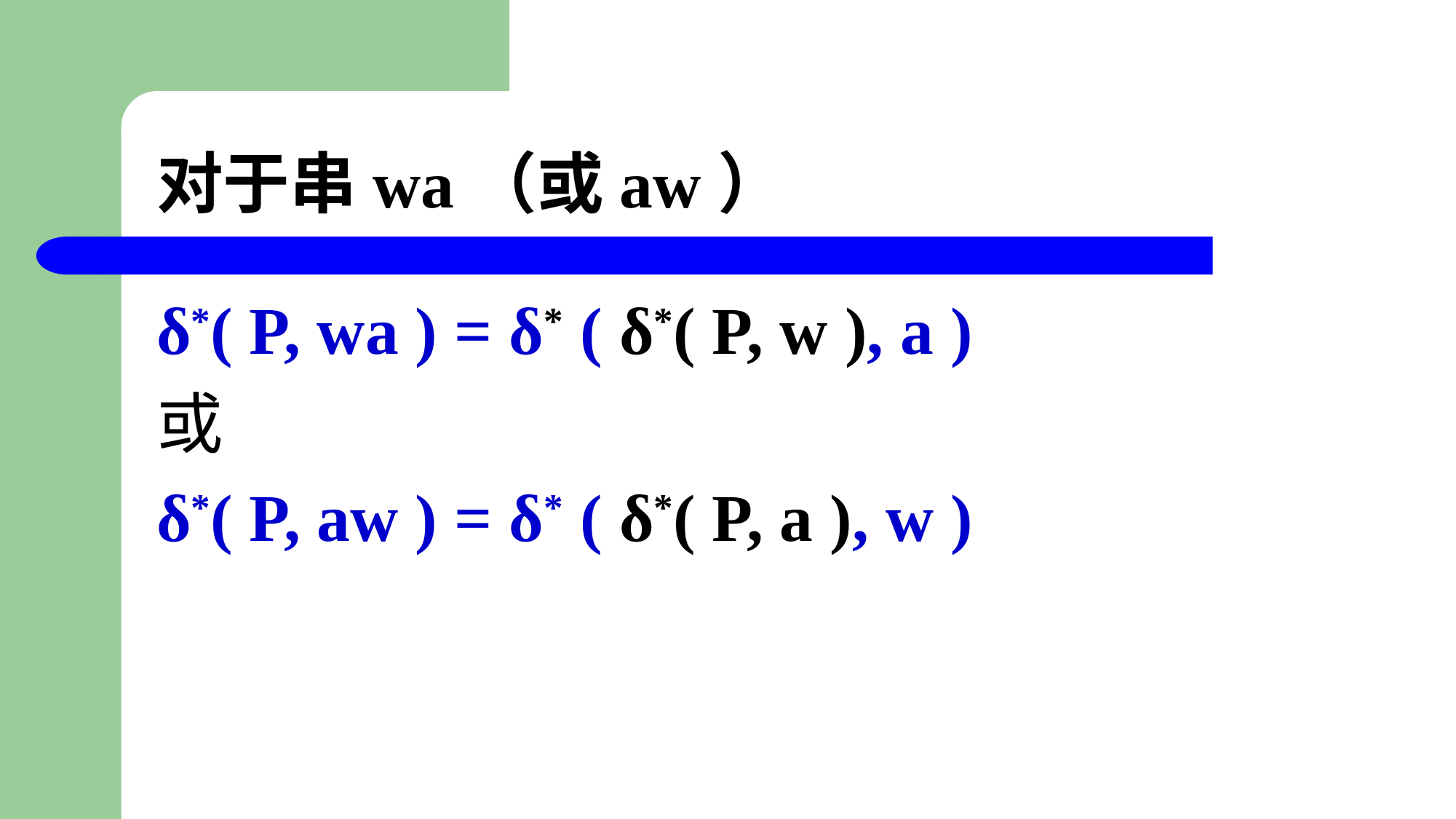

# 对于串wa（或aw）
δ*( P, wa ) = δ* ( δ*( P, w ), a )
或
δ*( P, aw ) = δ* ( δ*( P, a ), w )